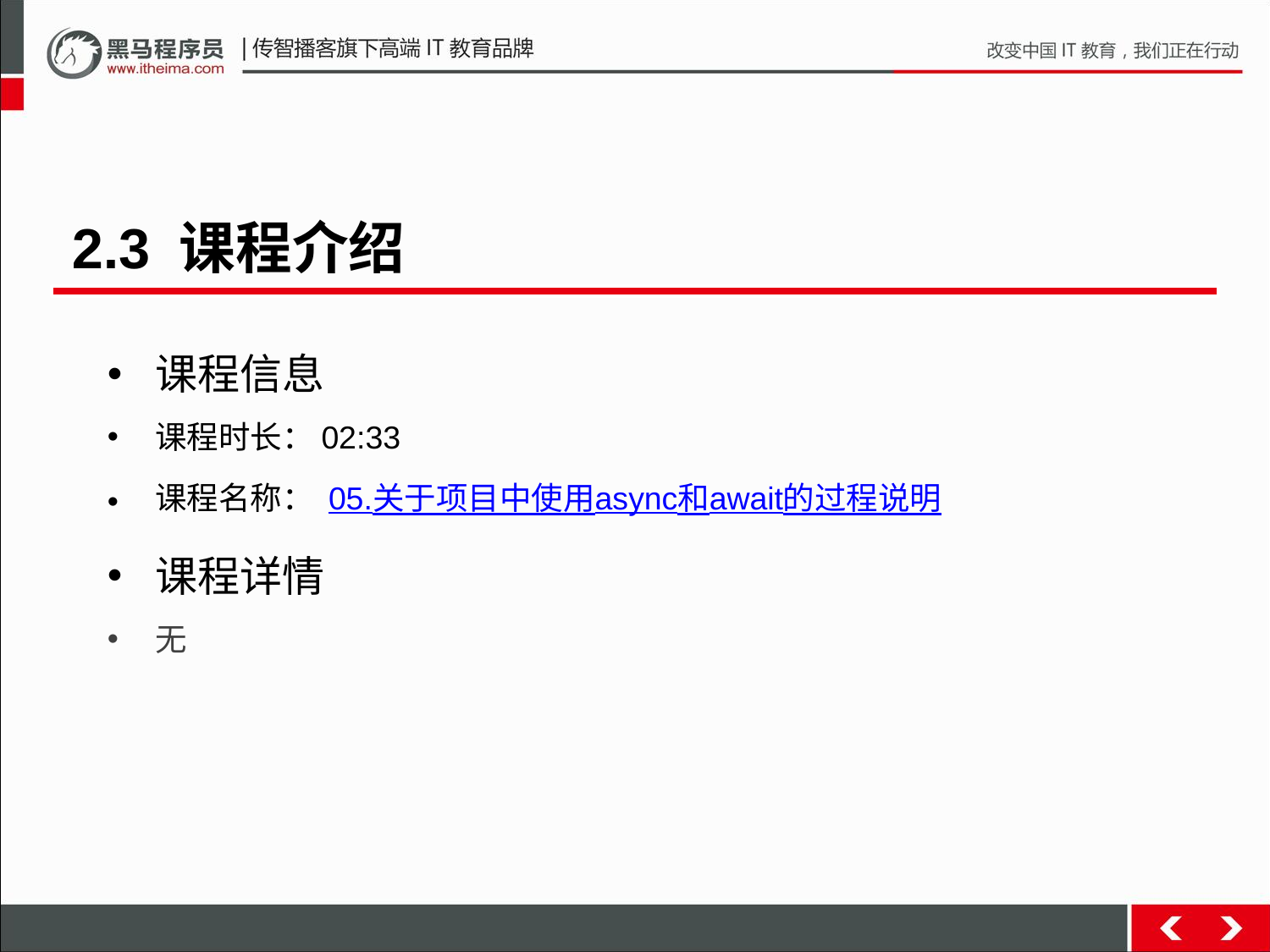

2.3 课程介绍
课程信息
课程时长：02:33
课程名称： 05.关于项目中使用async和await的过程说明
课程详情
无